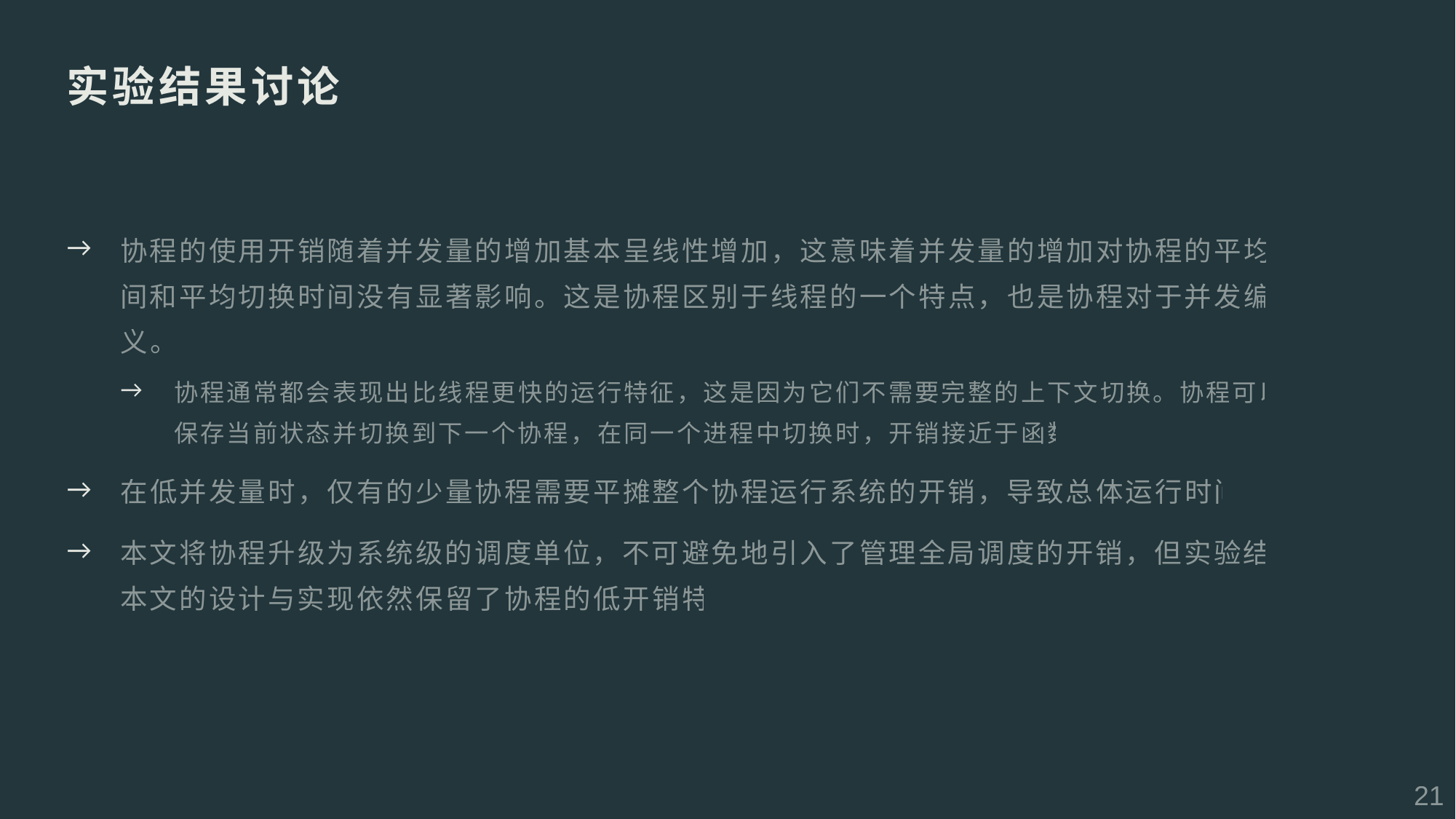

# 实验结果讨论
协程的使用开销随着并发量的增加基本呈线性增加，这意味着并发量的增加对协程的平均执行时间和平均切换时间没有显著影响。这是协程区别于线程的一个特点，也是协程对于并发编程的意义。
协程通常都会表现出比线程更快的运行特征，这是因为它们不需要完整的上下文切换。协程可以简单地保存当前状态并切换到下一个协程，在同一个进程中切换时，开销接近于函数调用。
在低并发量时，仅有的少量协程需要平摊整个协程运行系统的开销，导致总体运行时间略高。
本文将协程升级为系统级的调度单位，不可避免地引入了管理全局调度的开销，但实验结果证明本文的设计与实现依然保留了协程的低开销特征。
21